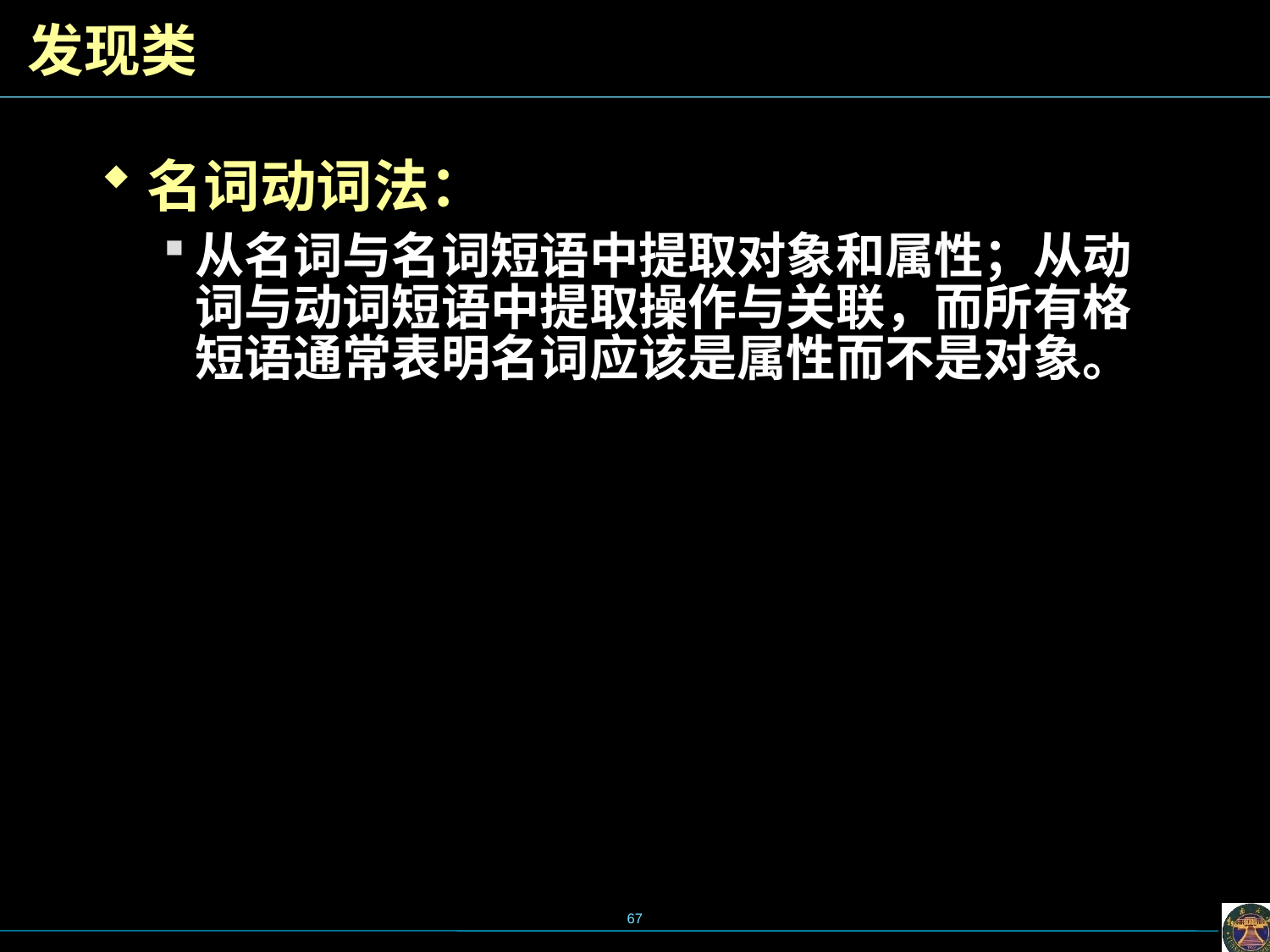

发现类
名词动词法：
从名词与名词短语中提取对象和属性；从动词与动词短语中提取操作与关联，而所有格短语通常表明名词应该是属性而不是对象。